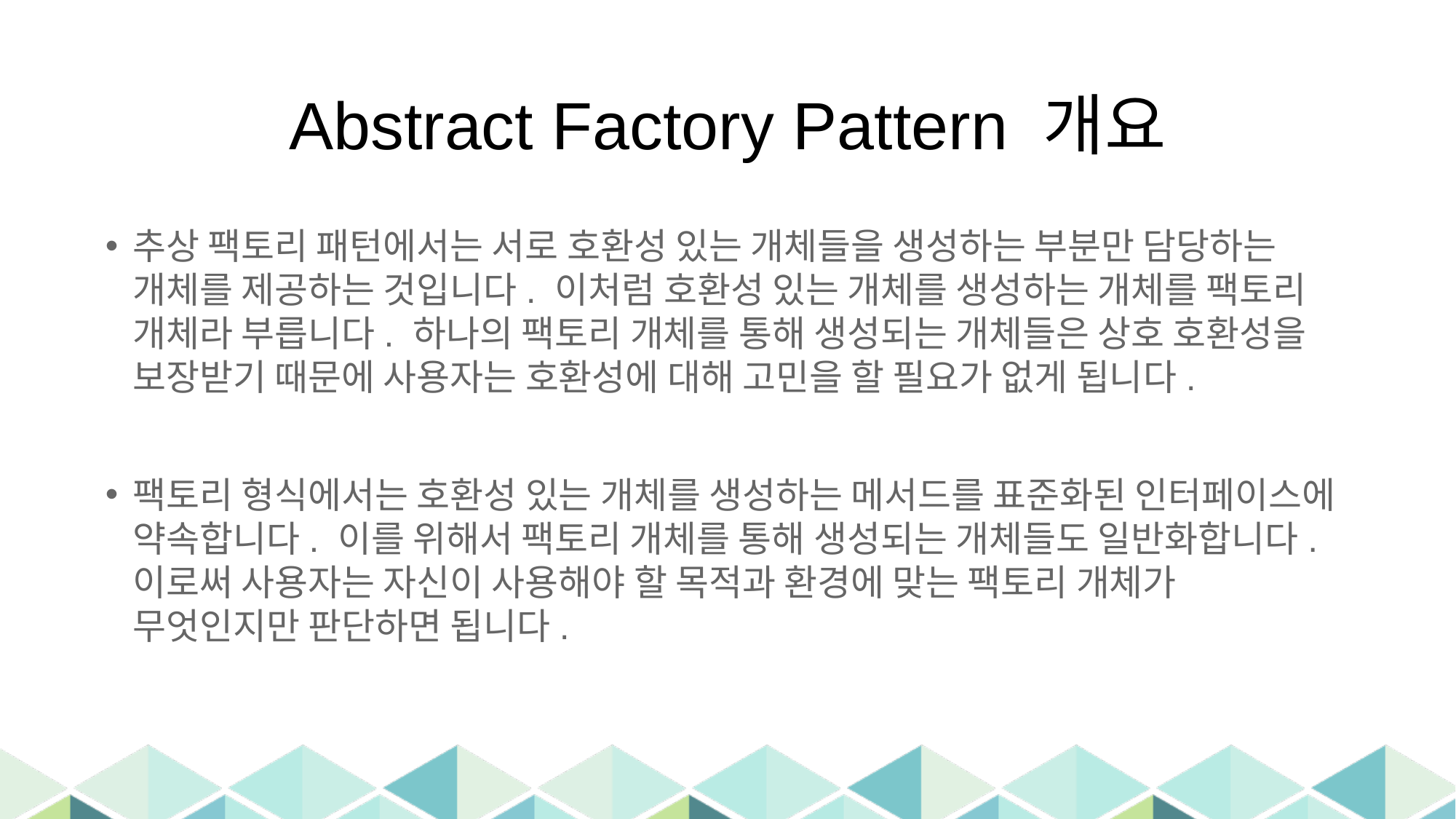

# Abstract Factory Pattern 개요
추상 팩토리 패턴에서는 서로 호환성 있는 개체들을 생성하는 부분만 담당하는 개체를 제공하는 것입니다. 이처럼 호환성 있는 개체를 생성하는 개체를 팩토리 개체라 부릅니다. 하나의 팩토리 개체를 통해 생성되는 개체들은 상호 호환성을 보장받기 때문에 사용자는 호환성에 대해 고민을 할 필요가 없게 됩니다.

팩토리 형식에서는 호환성 있는 개체를 생성하는 메서드를 표준화된 인터페이스에 약속합니다. 이를 위해서 팩토리 개체를 통해 생성되는 개체들도 일반화합니다. 이로써 사용자는 자신이 사용해야 할 목적과 환경에 맞는 팩토리 개체가 무엇인지만 판단하면 됩니다.